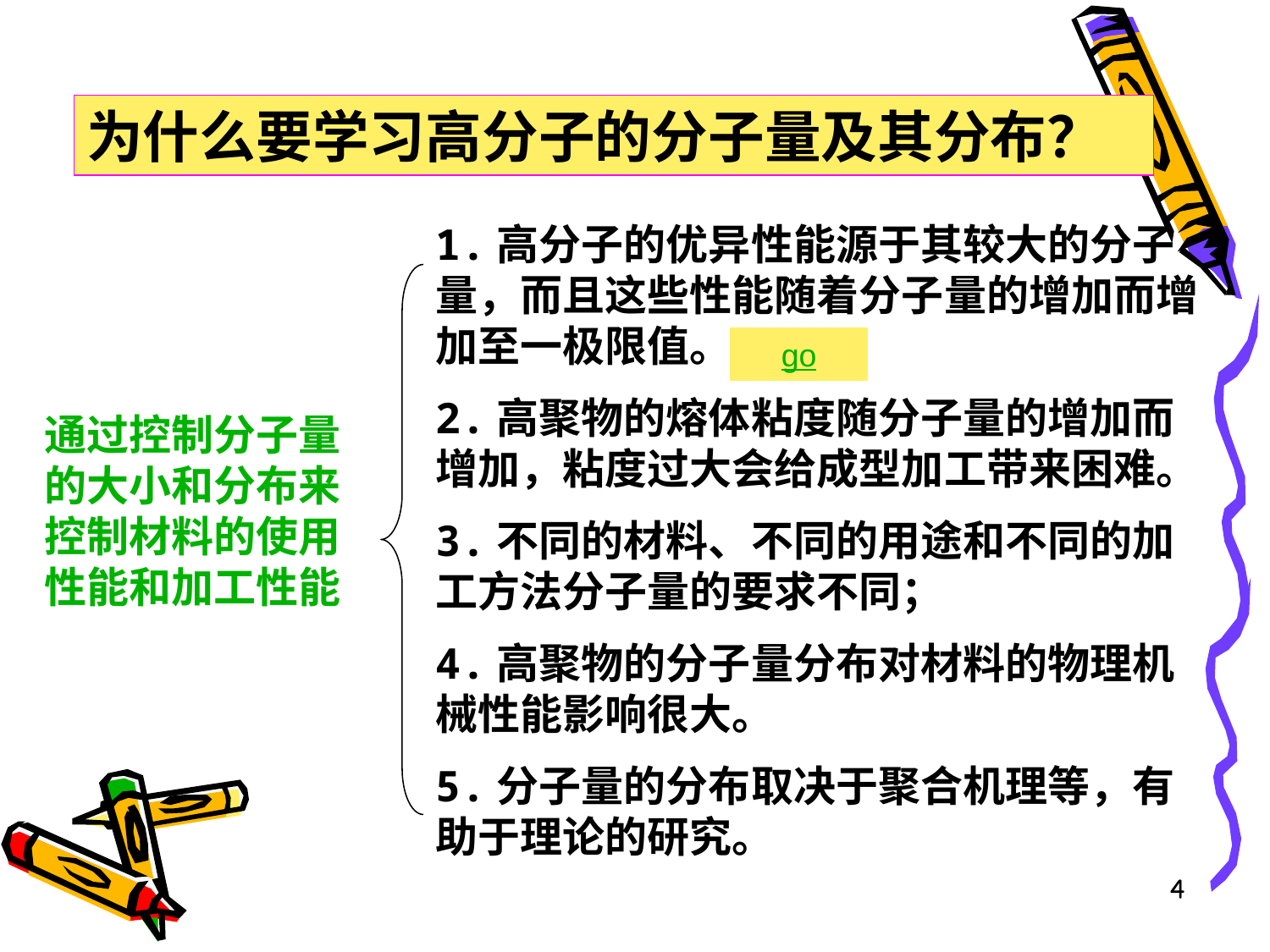

为什么要学习高分子的分子量及其分布？
1.高分子的优异性能源于其较大的分子量，而且这些性能随着分子量的增加而增加至一极限值。
2.高聚物的熔体粘度随分子量的增加而增加，粘度过大会给成型加工带来困难。
3.不同的材料、不同的用途和不同的加工方法分子量的要求不同；
4.高聚物的分子量分布对材料的物理机械性能影响很大。
5.分子量的分布取决于聚合机理等，有助于理论的研究。

go
通过控制分子量的大小和分布来控制材料的使用性能和加工性能
4